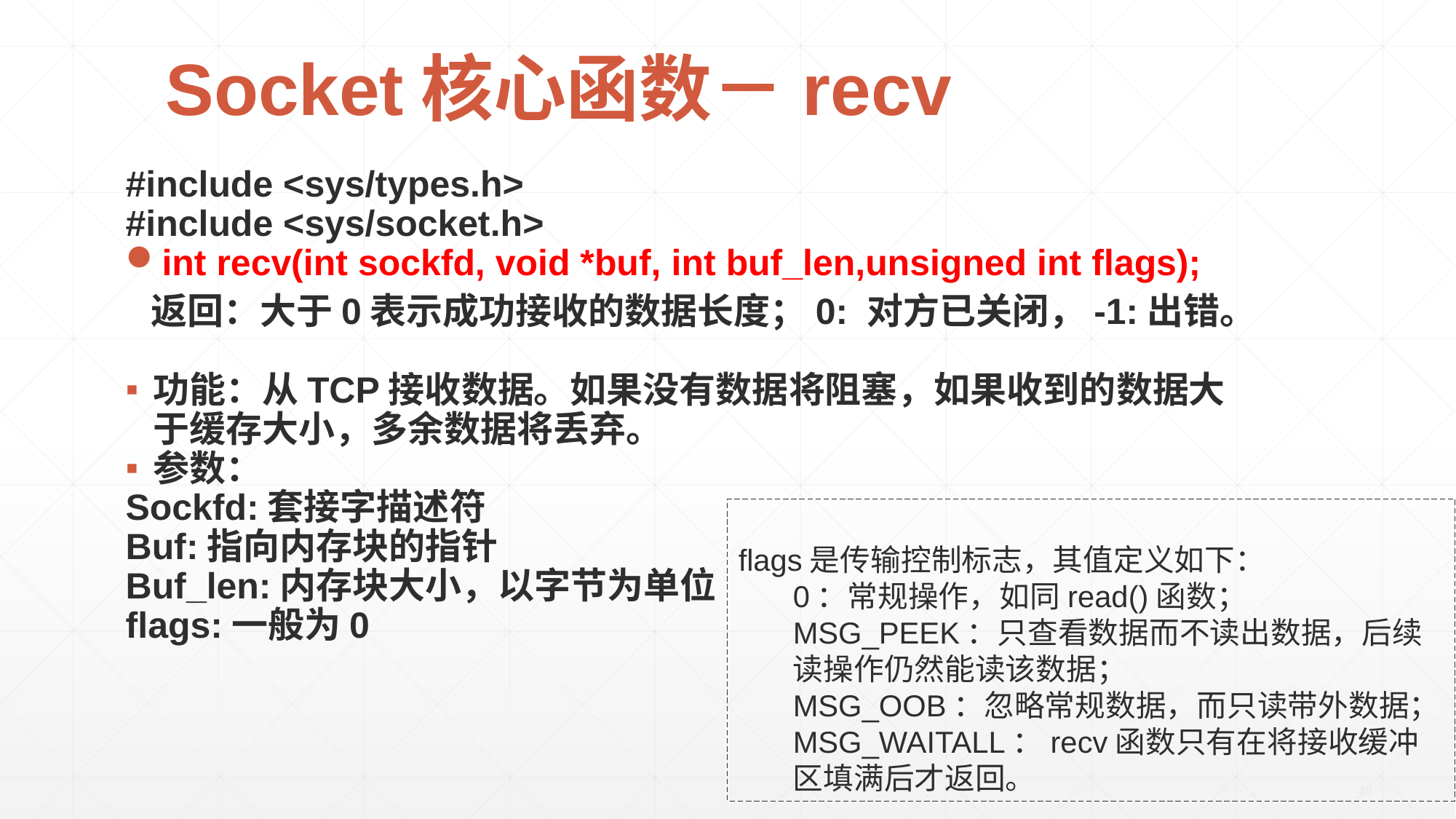

# Socket核心函数－recv
#include <sys/types.h>
#include <sys/socket.h>
int recv(int sockfd, void *buf, int buf_len,unsigned int flags);
  返回：大于0表示成功接收的数据长度；0: 对方已关闭，-1:出错。

功能：从TCP接收数据。如果没有数据将阻塞，如果收到的数据大于缓存大小，多余数据将丢弃。
参数：
Sockfd:套接字描述符
Buf:指向内存块的指针
Buf_len:内存块大小，以字节为单位
flags:一般为0

flags是传输控制标志，其值定义如下：
0：常规操作，如同read()函数；
MSG_PEEK：只查看数据而不读出数据，后续读操作仍然能读该数据；
MSG_OOB：忽略常规数据，而只读带外数据；
MSG_WAITALL：recv函数只有在将接收缓冲区填满后才返回。
49